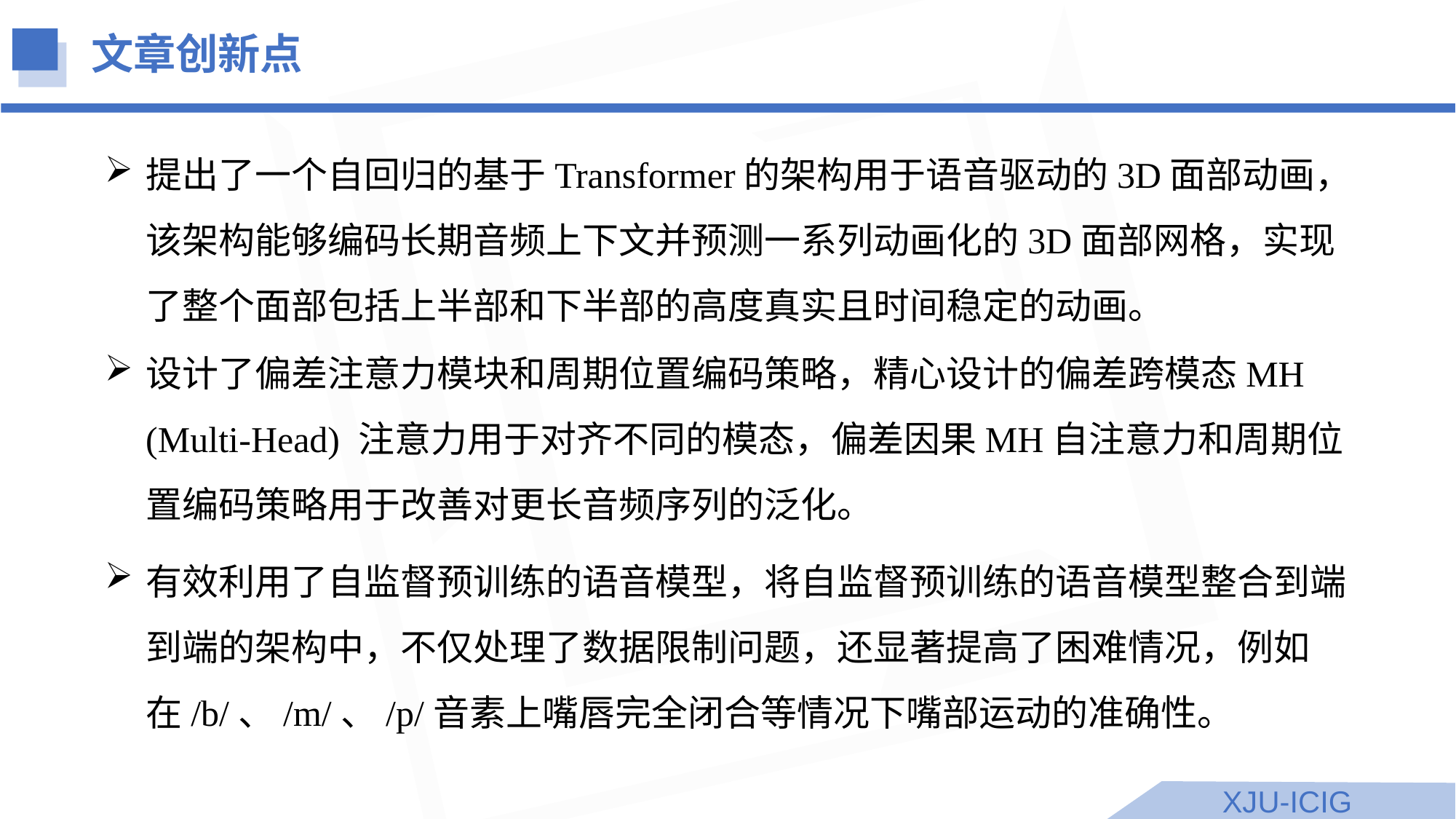

文章创新点

提出了一个自回归的基于Transformer的架构用于语音驱动的3D面部动画，该架构能够编码长期音频上下文并预测一系列动画化的3D面部网格，实现了整个面部包括上半部和下半部的高度真实且时间稳定的动画。
设计了偏差注意力模块和周期位置编码策略，精心设计的偏差跨模态MH (Multi-Head) 注意力用于对齐不同的模态，偏差因果MH自注意力和周期位置编码策略用于改善对更长音频序列的泛化。
有效利用了自监督预训练的语音模型，将自监督预训练的语音模型整合到端到端的架构中，不仅处理了数据限制问题，还显著提高了困难情况，例如在/b/、/m/、/p/音素上嘴唇完全闭合等情况下嘴部运动的准确性。
XJU-ICIG